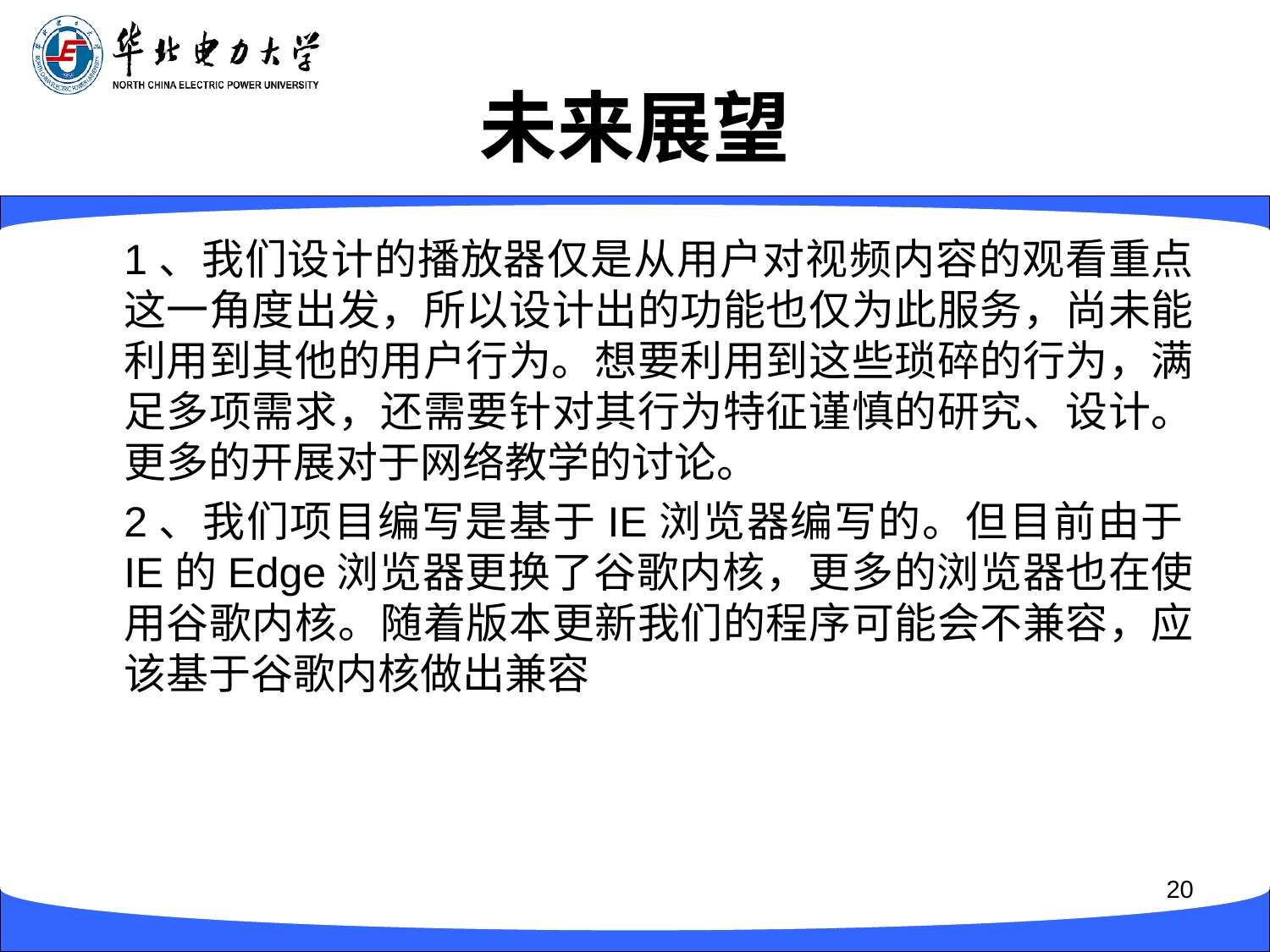

# 未来展望
1、我们设计的播放器仅是从用户对视频内容的观看重点这一角度出发，所以设计出的功能也仅为此服务，尚未能利用到其他的用户行为。想要利用到这些琐碎的行为，满足多项需求，还需要针对其行为特征谨慎的研究、设计。更多的开展对于网络教学的讨论。
2、我们项目编写是基于IE浏览器编写的。但目前由于IE的Edge浏览器更换了谷歌内核，更多的浏览器也在使用谷歌内核。随着版本更新我们的程序可能会不兼容，应该基于谷歌内核做出兼容
20